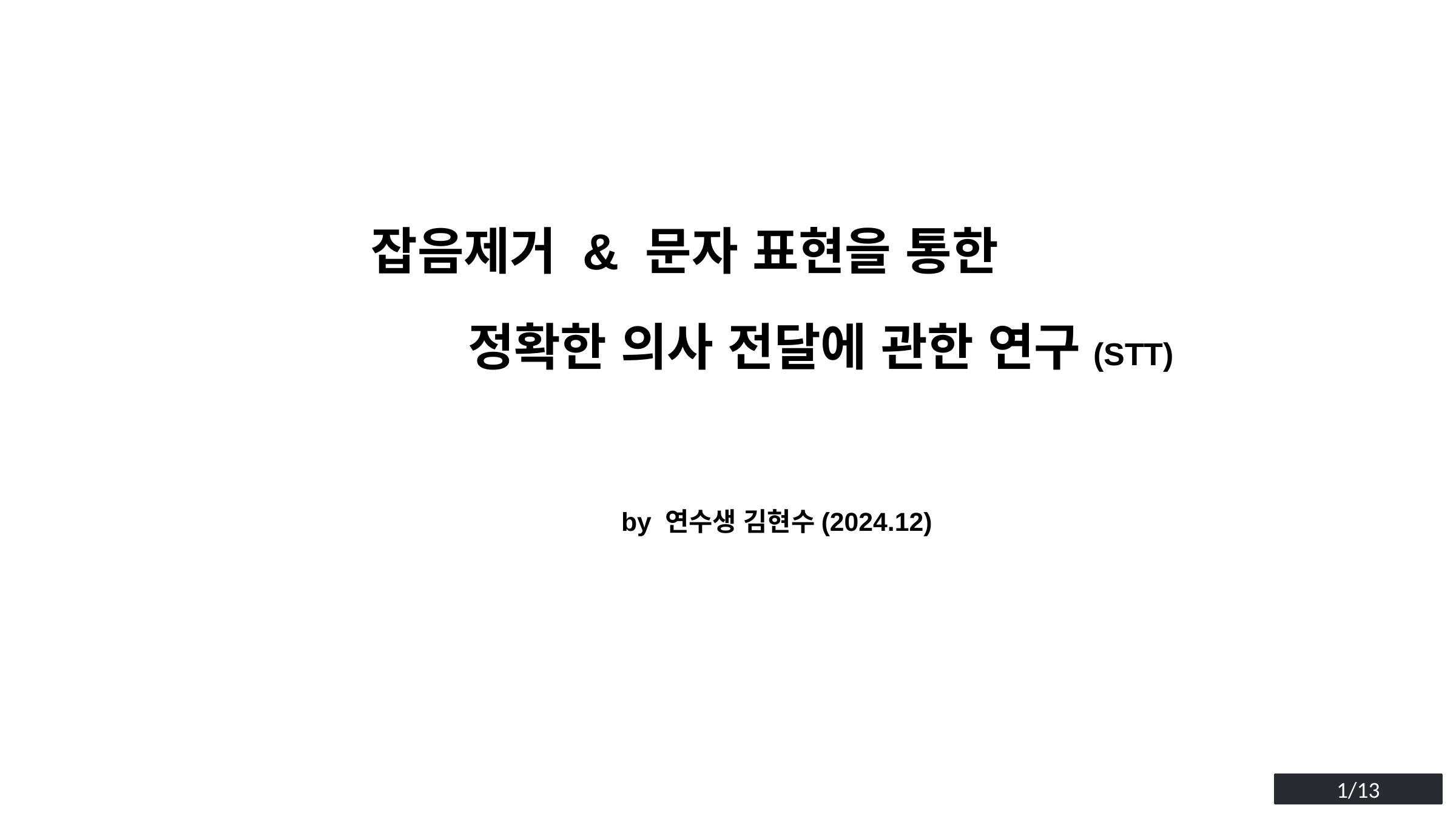

잡음제거 & 문자 표현을 통한
      정확한 의사 전달에 관한 연구(STT)
by 연수생 김현수(2024.12)
1/13